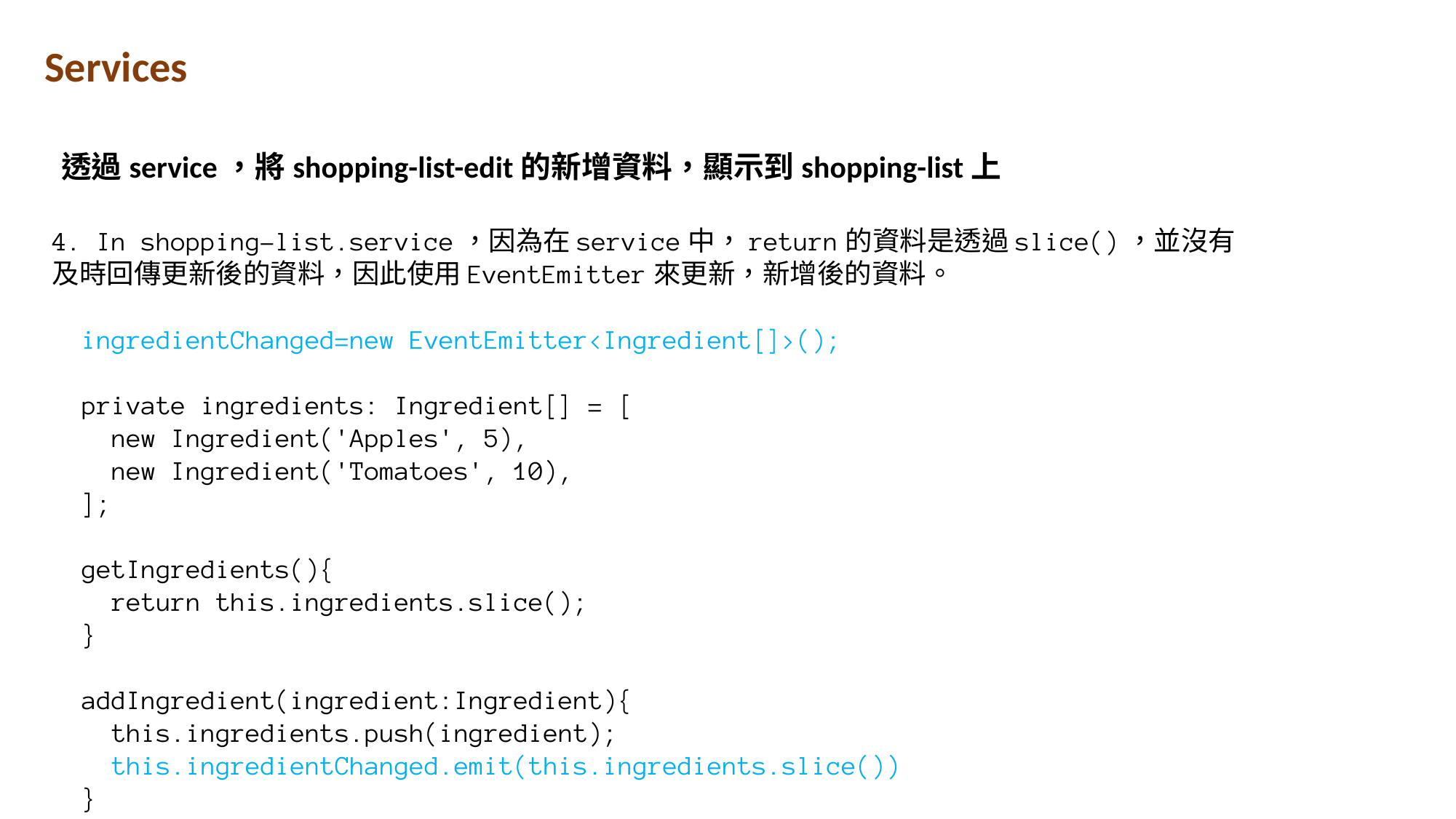

Services
透過service，將shopping-list-edit的新增資料，顯示到shopping-list上
4. In shopping-list.service，因為在service中，return的資料是透過slice()，並沒有及時回傳更新後的資料，因此使用EventEmitter來更新，新增後的資料。

  ingredientChanged=new EventEmitter<Ingredient[]>();
  private ingredients: Ingredient[] = [
    new Ingredient('Apples', 5),
    new Ingredient('Tomatoes', 10),
  ];
  getIngredients(){
    return this.ingredients.slice();
  }
  addIngredient(ingredient:Ingredient){
    this.ingredients.push(ingredient);
    this.ingredientChanged.emit(this.ingredients.slice())
  }